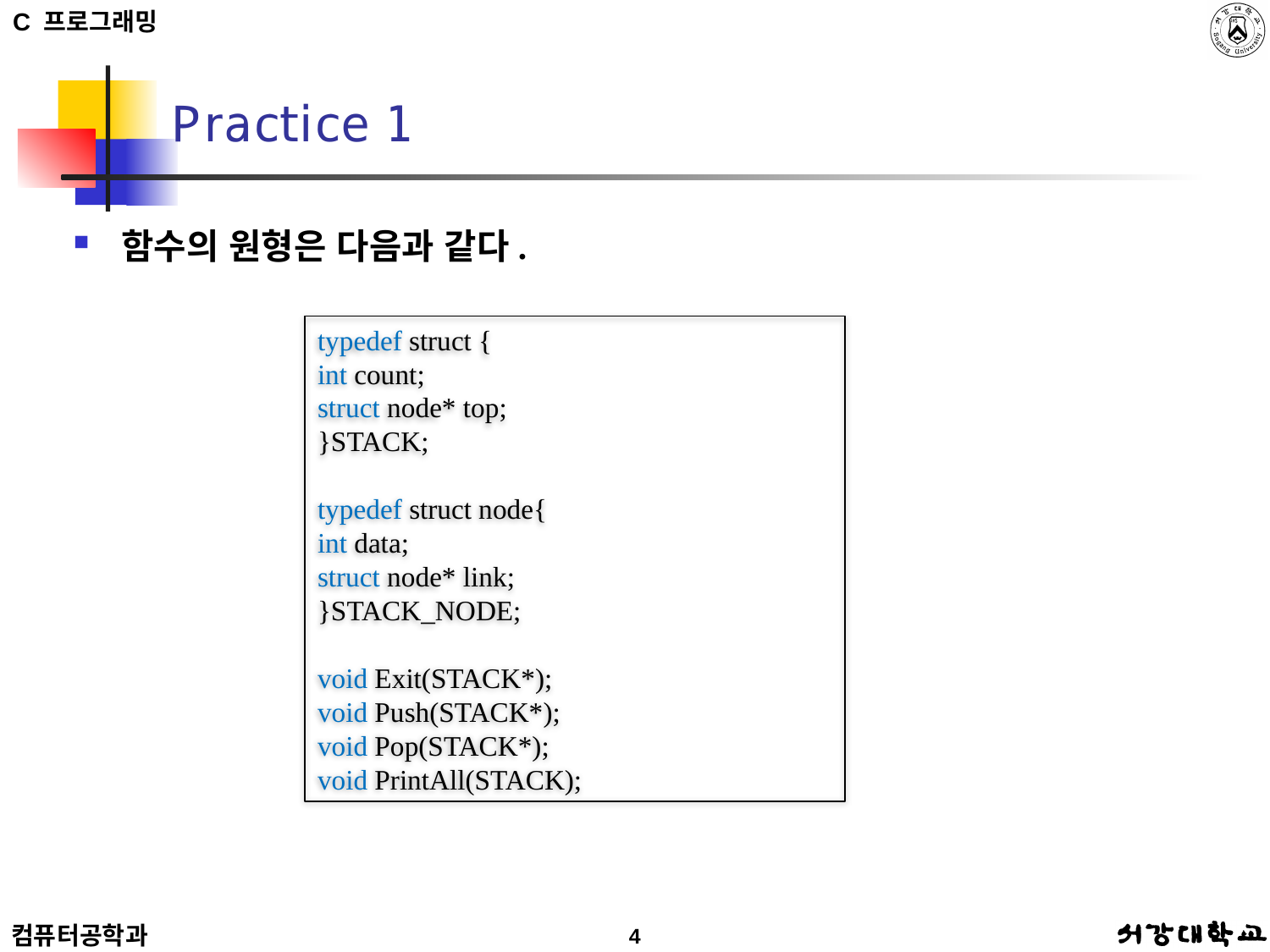

# Practice 1
함수의 원형은 다음과 같다.
typedef struct {
int count;
struct node* top;
}STACK;

typedef struct node{
int data;
struct node* link;
}STACK_NODE;

void Exit(STACK*);
void Push(STACK*);
void Pop(STACK*);
void PrintAll(STACK);
4